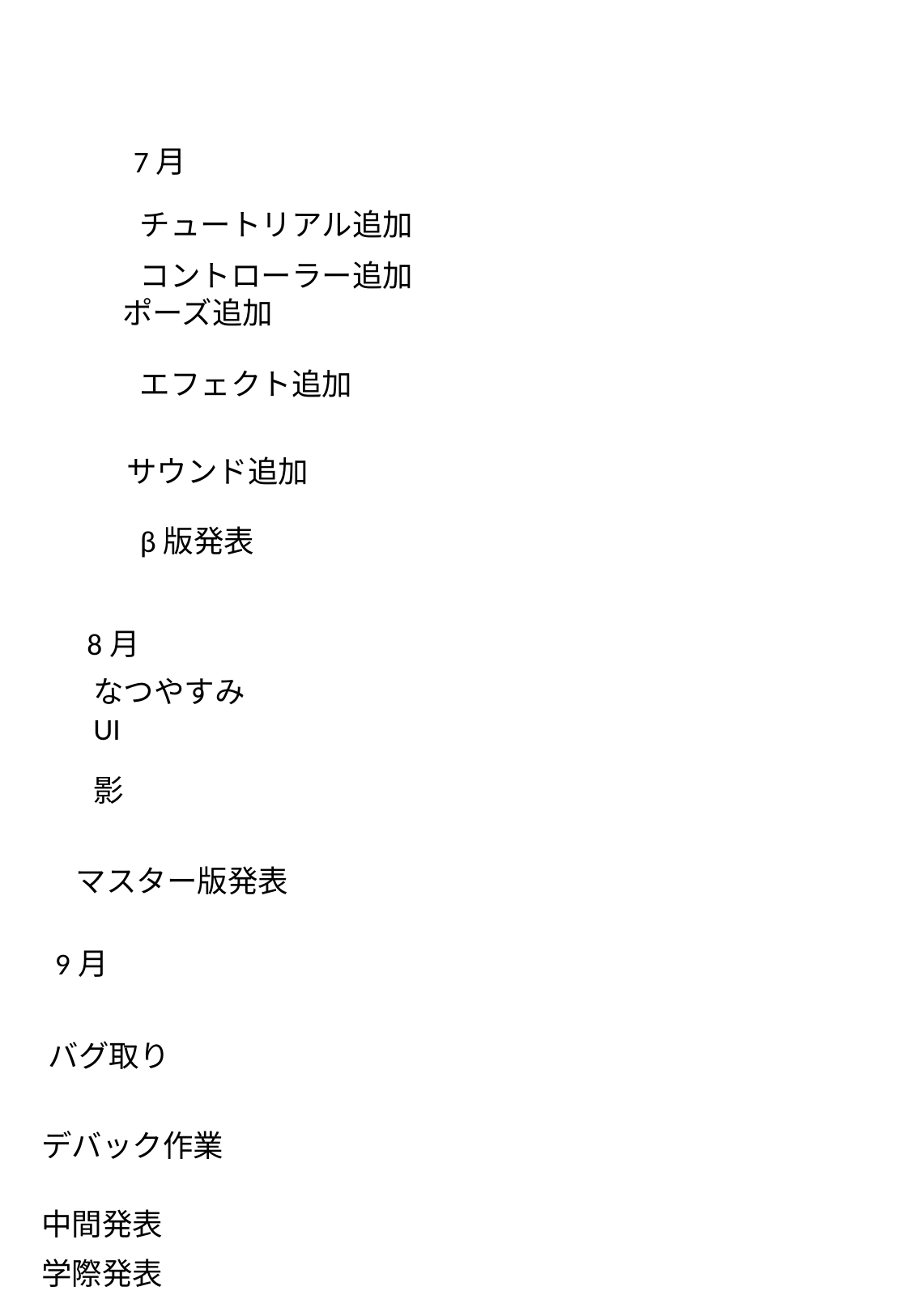

7月
チュートリアル追加
コントローラー追加
ポーズ追加
エフェクト追加
サウンド追加
β版発表
8月
なつやすみ
UI
影
マスター版発表
9月
バグ取り
デバック作業
中間発表
学際発表